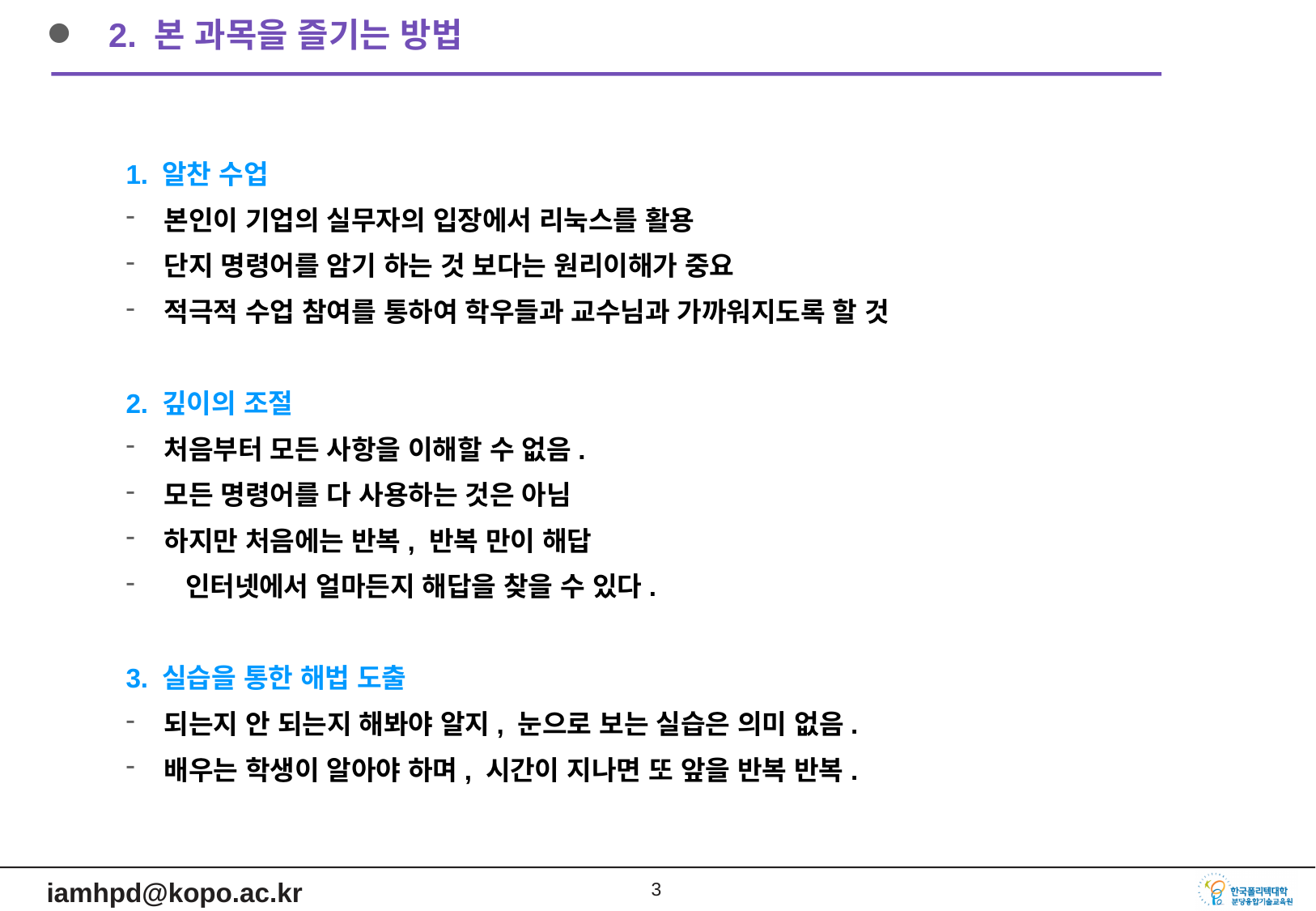

2. 본 과목을 즐기는 방법
1. 알찬 수업
본인이 기업의 실무자의 입장에서 리눅스를 활용
단지 명령어를 암기 하는 것 보다는 원리이해가 중요
적극적 수업 참여를 통하여 학우들과 교수님과 가까워지도록 할 것

2. 깊이의 조절
처음부터 모든 사항을 이해할 수 없음.
모든 명령어를 다 사용하는 것은 아님
하지만 처음에는 반복, 반복 만이 해답
  인터넷에서 얼마든지 해답을 찾을 수 있다.

3. 실습을 통한 해법 도출
되는지 안 되는지 해봐야 알지, 눈으로 보는 실습은 의미 없음.
배우는 학생이 알아야 하며, 시간이 지나면 또 앞을 반복 반복.
3